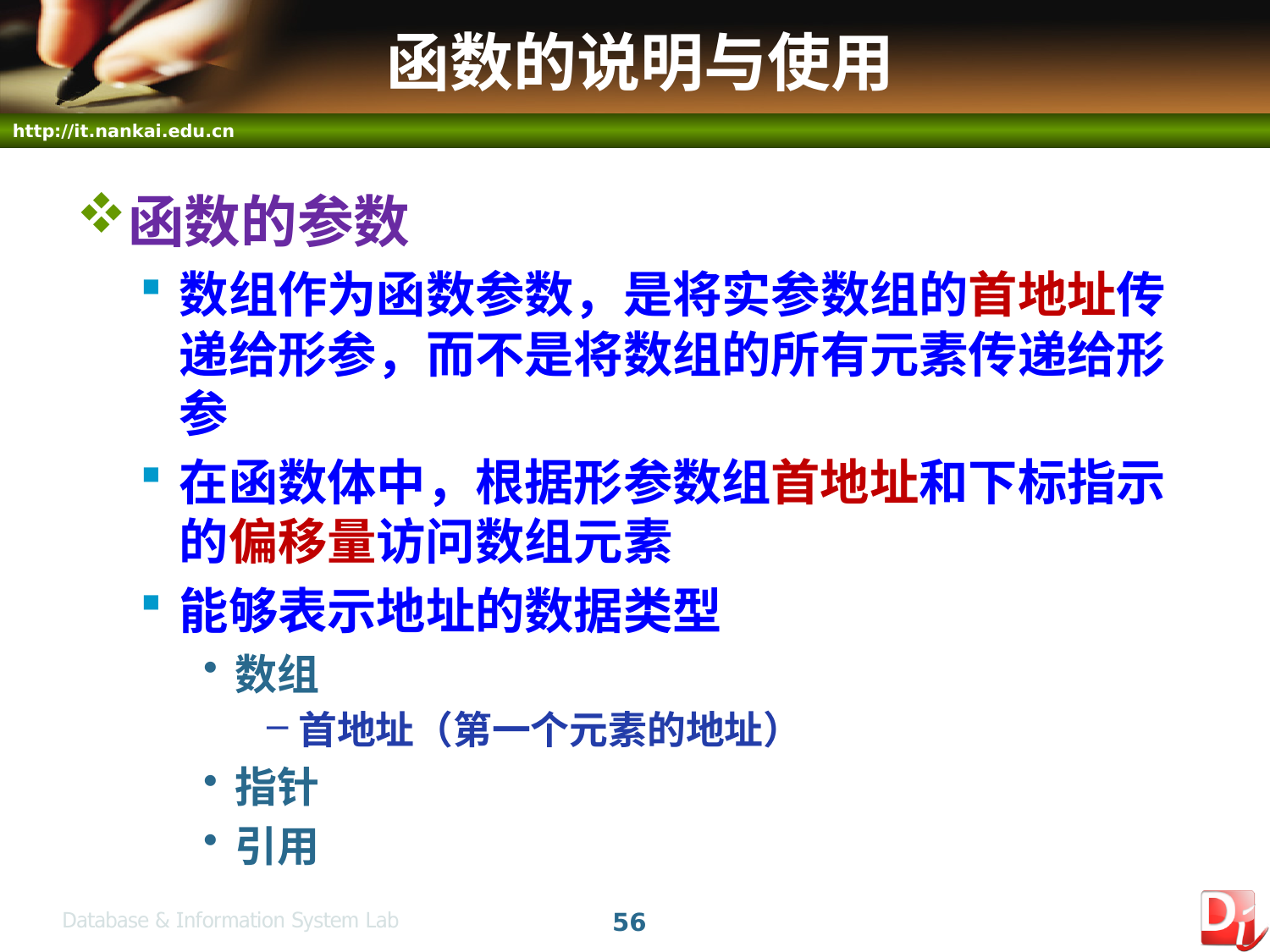

# 函数的说明与使用
函数的参数
数组作为函数参数，是将实参数组的首地址传递给形参，而不是将数组的所有元素传递给形参
在函数体中，根据形参数组首地址和下标指示的偏移量访问数组元素
能够表示地址的数据类型
数组
首地址（第一个元素的地址）
指针
引用
56
Database & Information System Lab